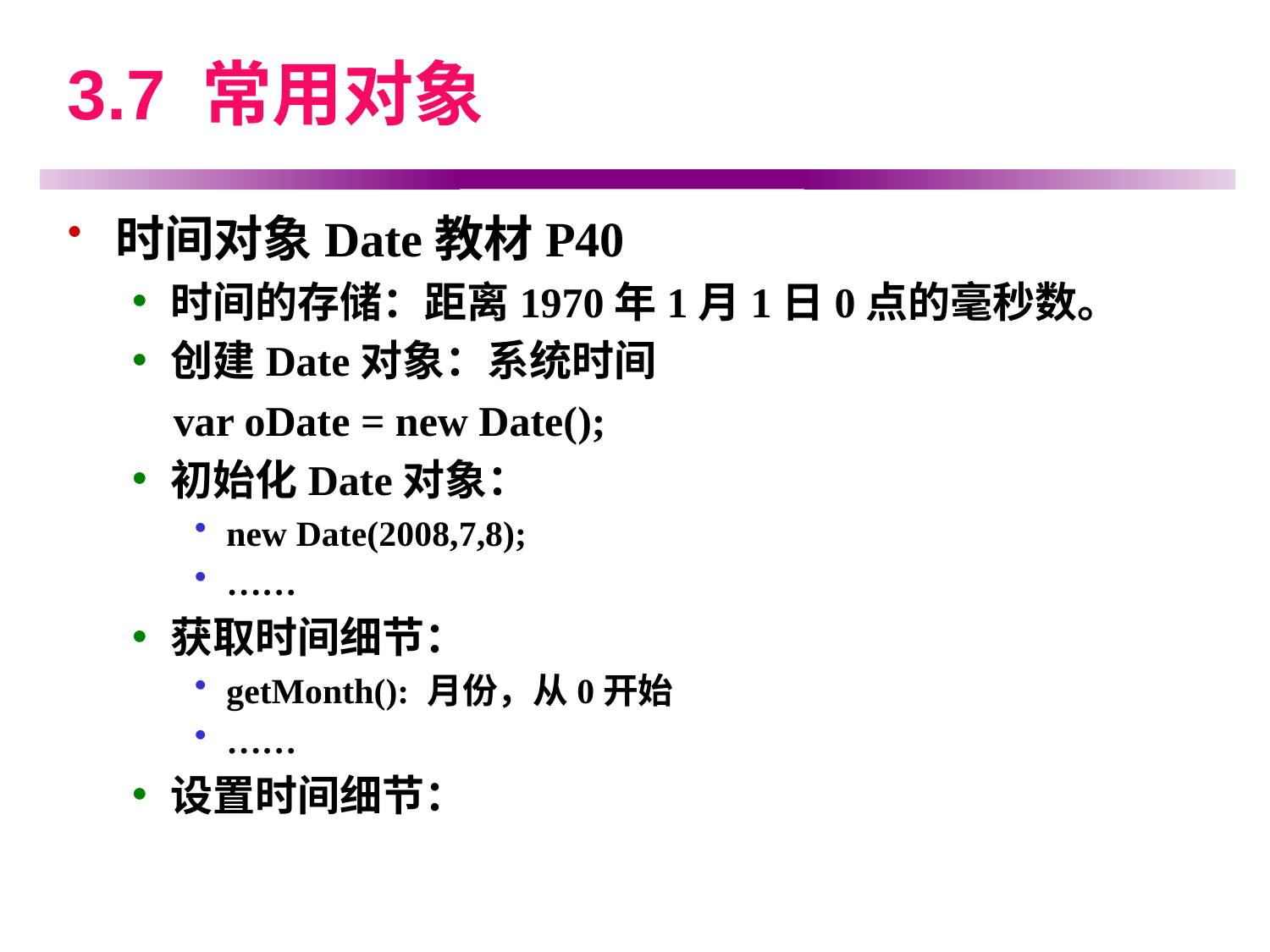

# 3.7 常用对象
时间对象Date教材P40
时间的存储：距离1970年1月1日0点的毫秒数。
创建Date对象：系统时间
    var oDate = new Date();
初始化Date对象：
new Date(2008,7,8);
……
获取时间细节：
getMonth(): 月份，从0开始
……
设置时间细节：